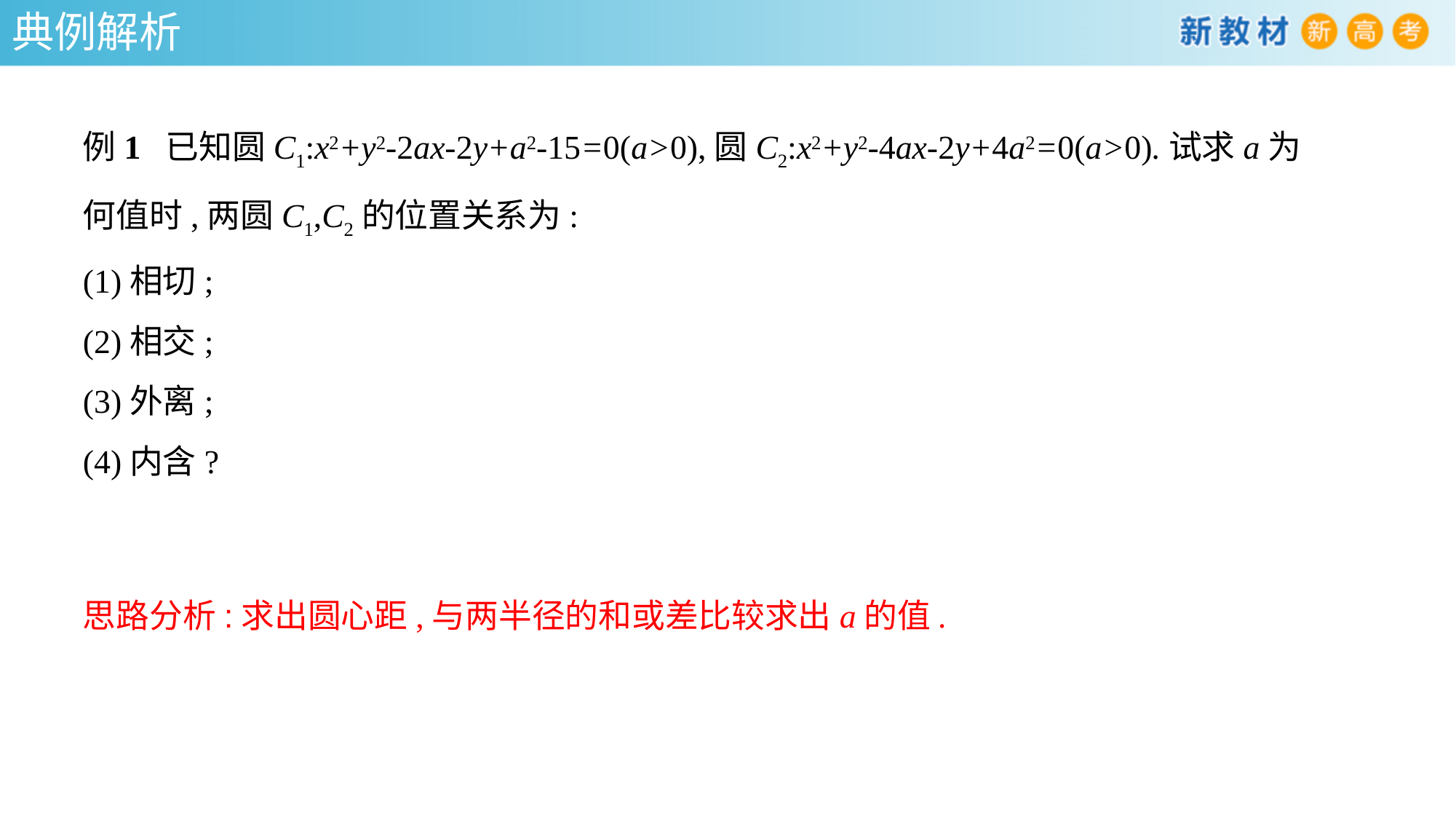

典例解析
例1  已知圆C1:x2+y2-2ax-2y+a2-15=0(a>0),圆C2:x2+y2-4ax-2y+4a2=0(a>0).试求a为何值时,两圆C1,C2的位置关系为:
(1)相切;
(2)相交;
(3)外离;
(4)内含?
思路分析:求出圆心距,与两半径的和或差比较求出a的值.